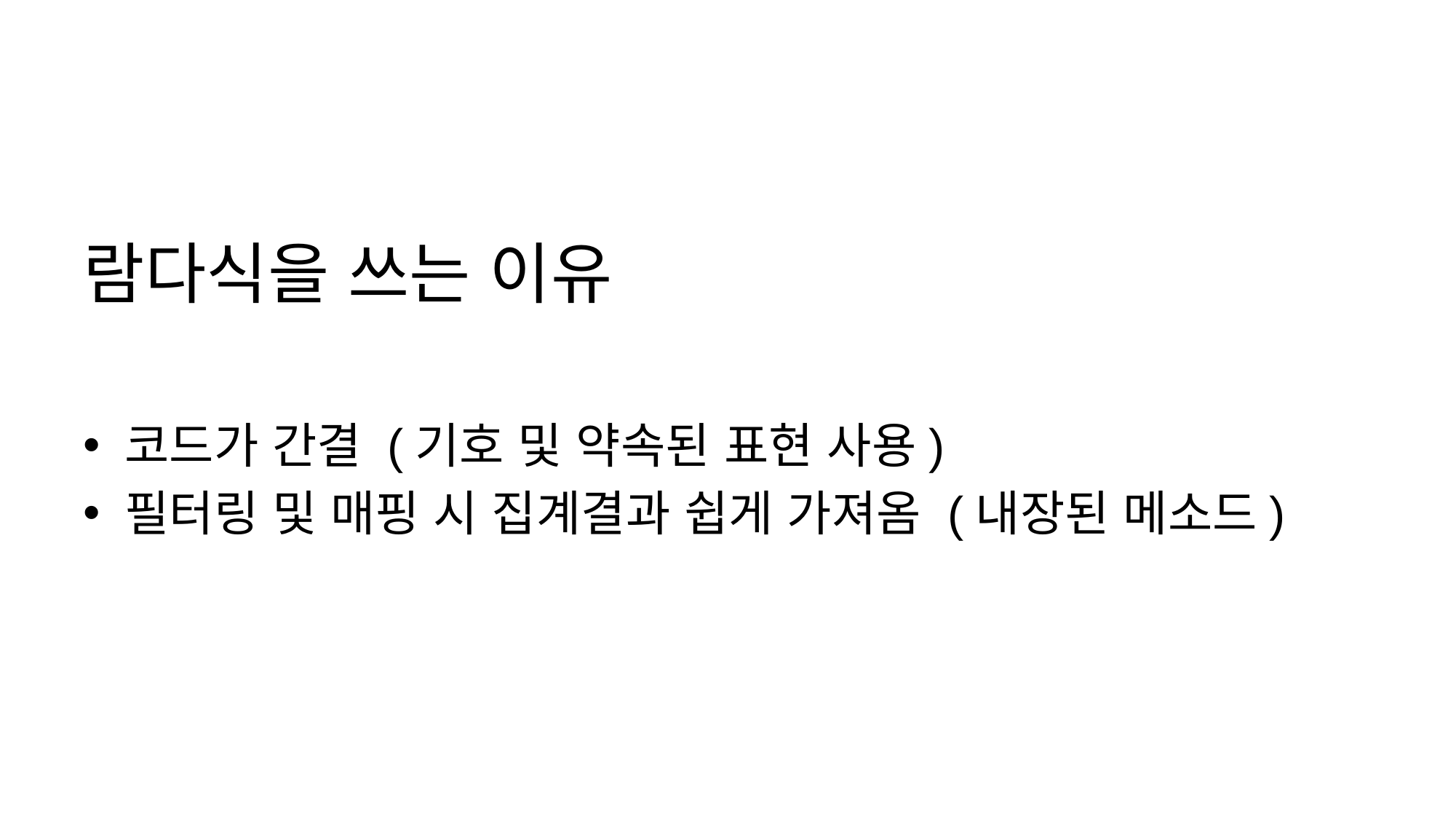

# 람다식을 쓰는 이유
코드가 간결 (기호 및 약속된 표현 사용)
필터링 및 매핑 시 집계결과 쉽게 가져옴 (내장된 메소드)